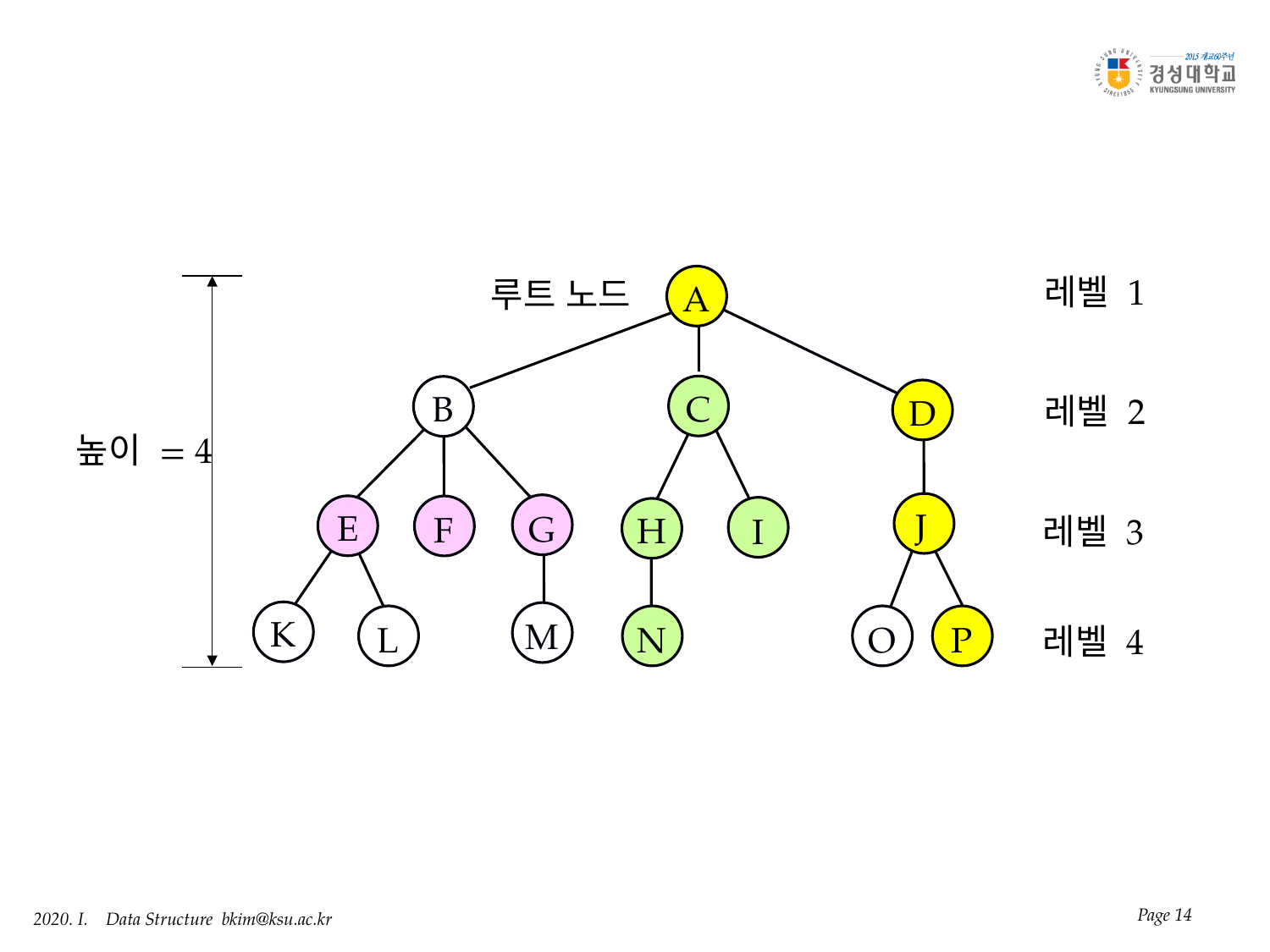

레벨 1

A

C
B
D

J

E
G
F
H
I

K

M
L
O
N
P
루트 노드
레벨 2
높이 = 4
레벨 3
레벨 4
Page 14